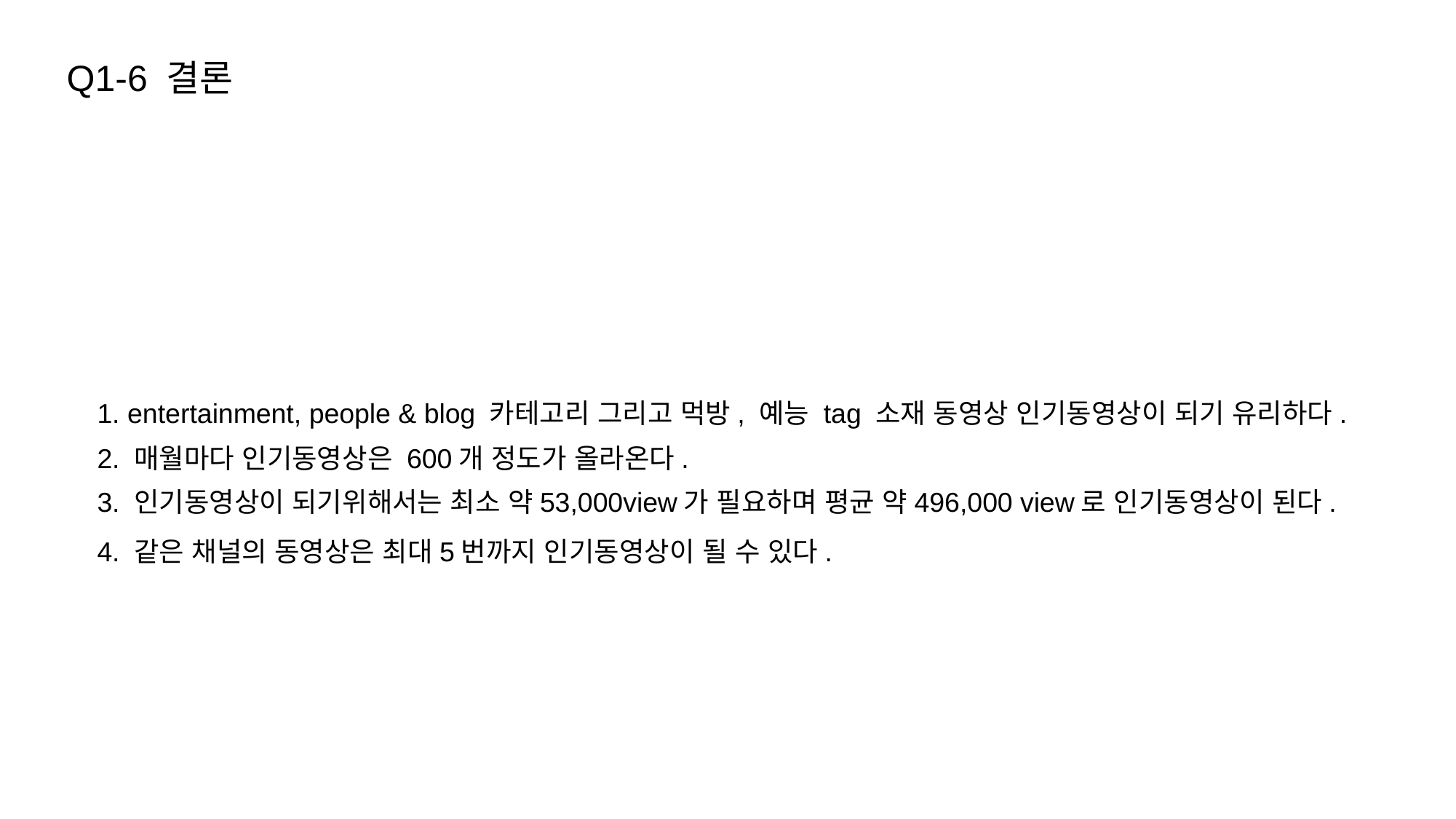

Q1-6 결론
1. entertainment, people & blog 카테고리 그리고 먹방, 예능 tag 소재 동영상 인기동영상이 되기 유리하다.
2. 매월마다 인기동영상은 600개 정도가 올라온다.
3. 인기동영상이 되기위해서는 최소 약53,000view가 필요하며 평균 약496,000 view로 인기동영상이 된다.
4. 같은 채널의 동영상은 최대5번까지 인기동영상이 될 수 있다.